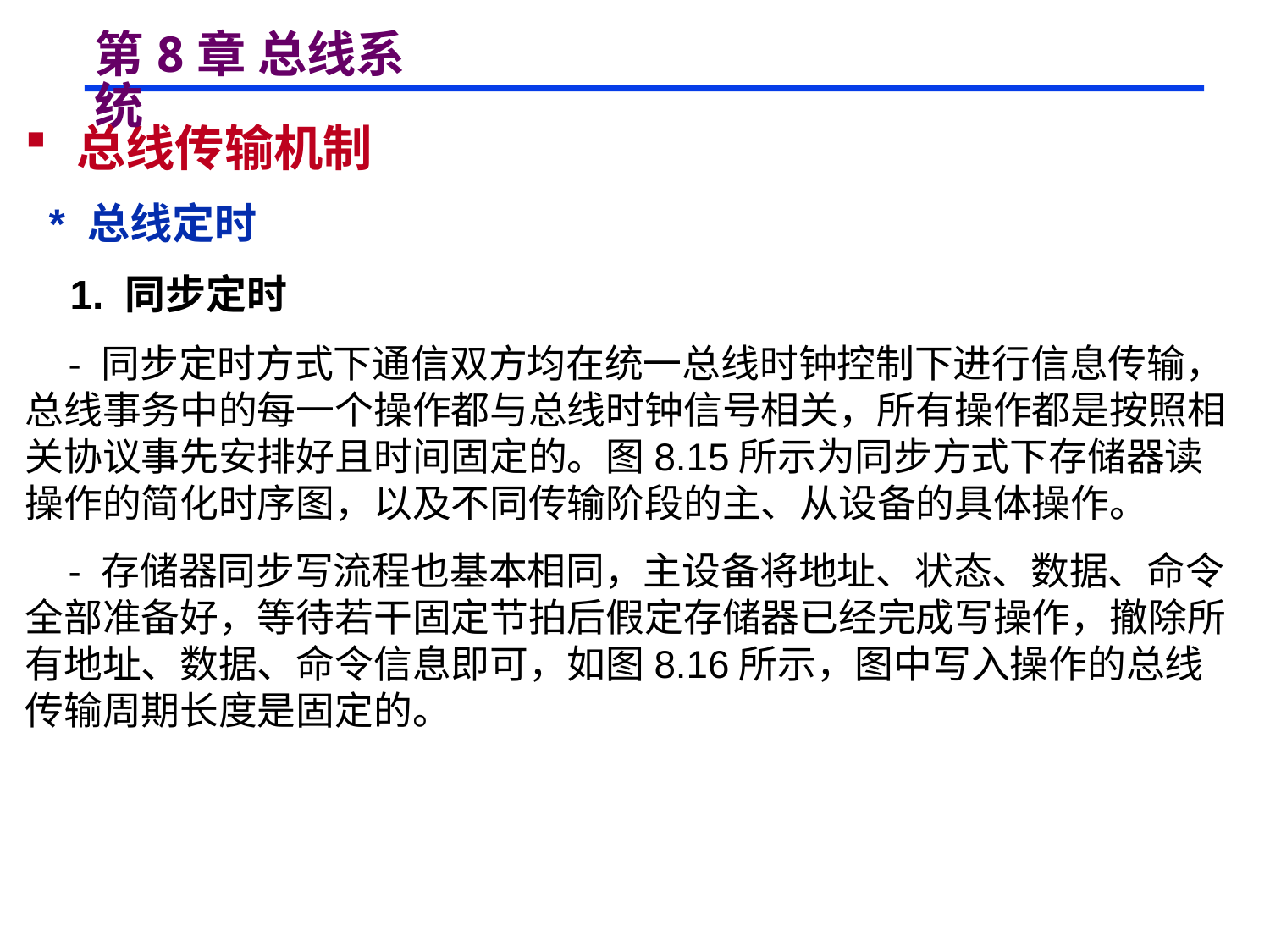

# 第8章 总线系统
 总线传输机制
  * 总线定时
    1. 同步定时
    - 同步定时方式下通信双方均在统一总线时钟控制下进行信息传输，总线事务中的每一个操作都与总线时钟信号相关，所有操作都是按照相关协议事先安排好且时间固定的。图8.15所示为同步方式下存储器读操作的简化时序图，以及不同传输阶段的主、从设备的具体操作。
    - 存储器同步写流程也基本相同，主设备将地址、状态、数据、命令全部准备好，等待若干固定节拍后假定存储器已经完成写操作，撤除所有地址、数据、命令信息即可，如图8.16所示，图中写入操作的总线传输周期长度是固定的。